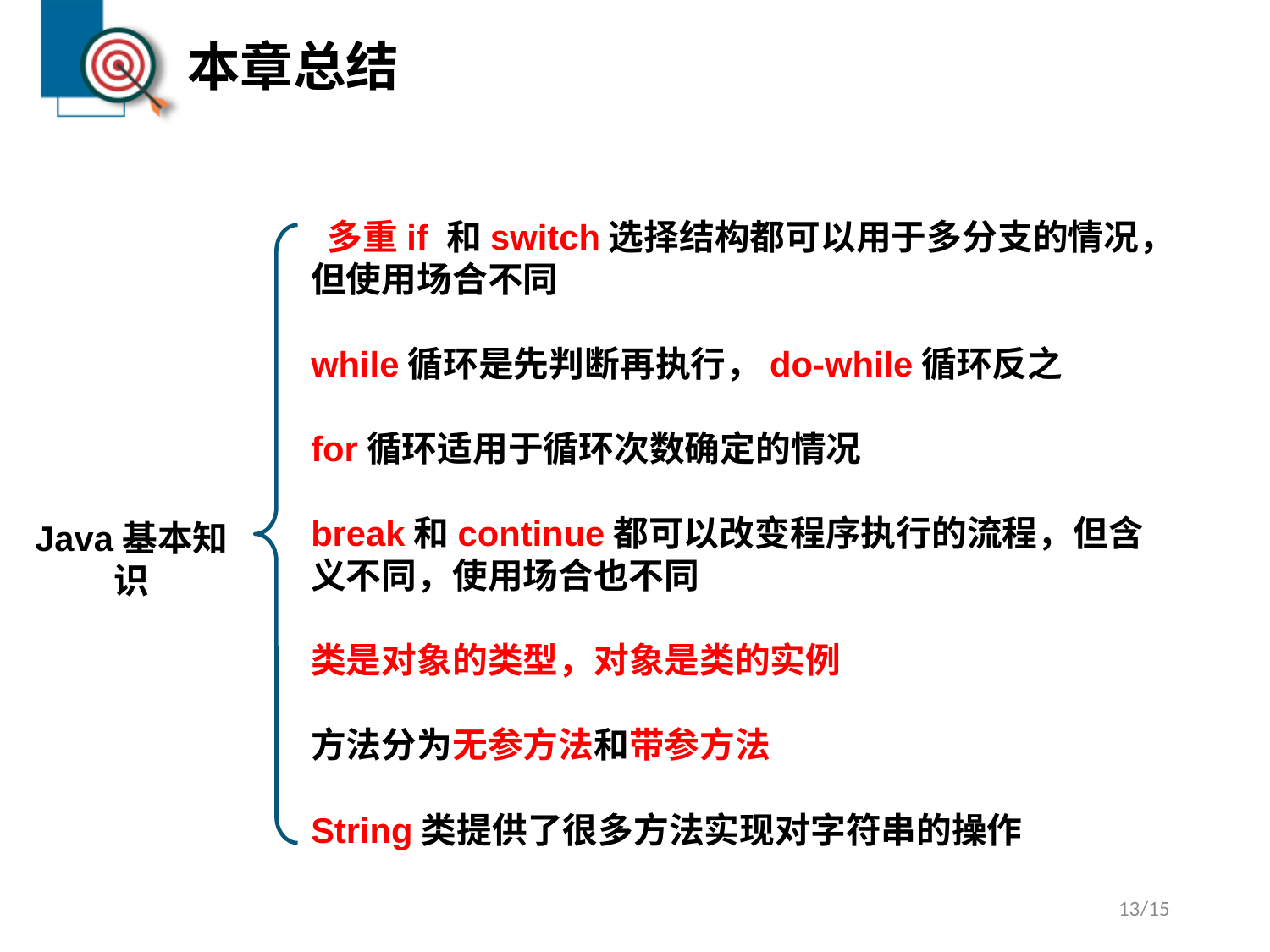

# 本章总结
 多重if 和switch选择结构都可以用于多分支的情况，但使用场合不同

while循环是先判断再执行，do-while循环反之

for循环适用于循环次数确定的情况

break和continue都可以改变程序执行的流程，但含义不同，使用场合也不同

类是对象的类型，对象是类的实例

方法分为无参方法和带参方法

String类提供了很多方法实现对字符串的操作

Java基本知识
13/15